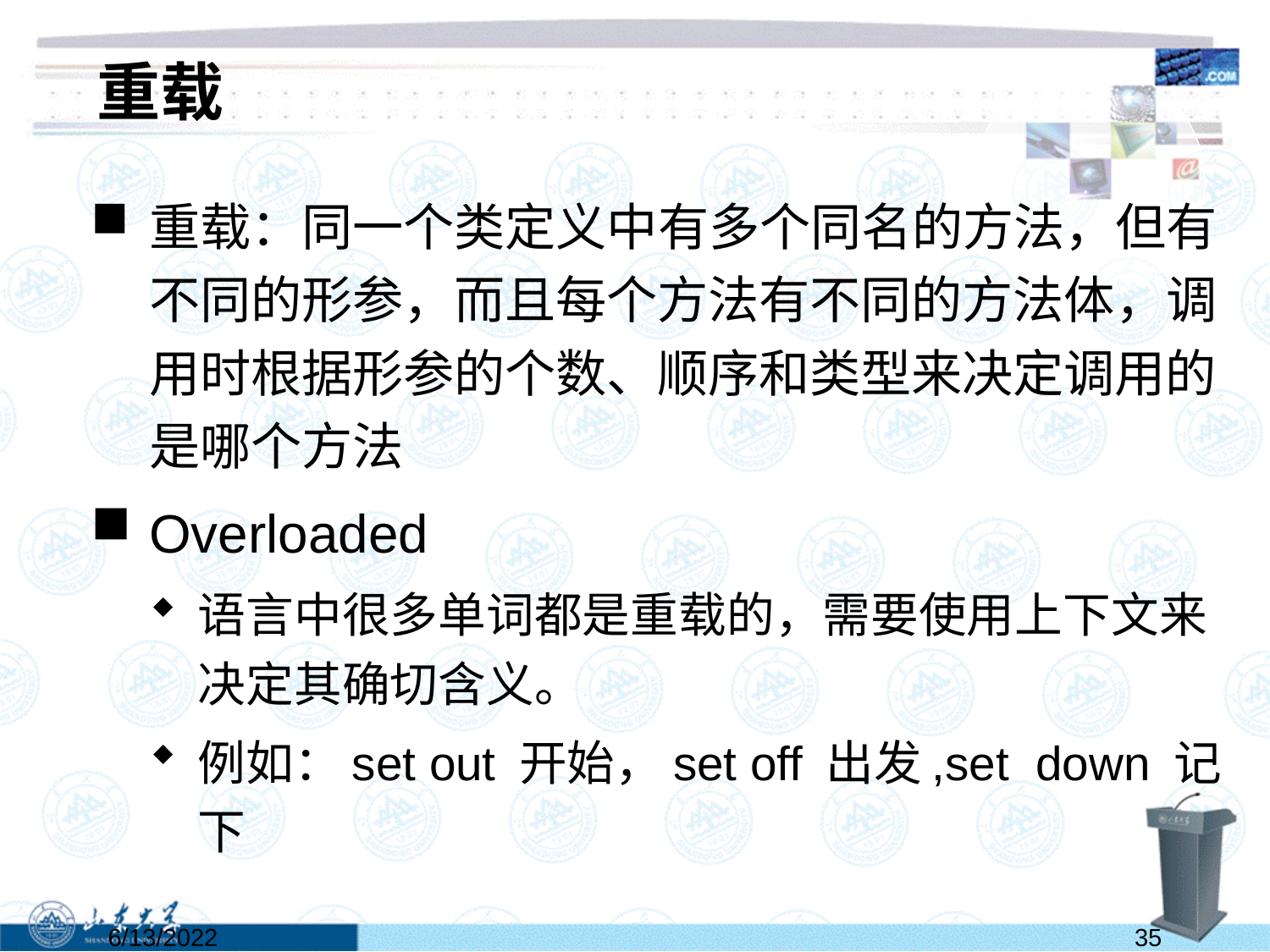

# 重载
重载：同一个类定义中有多个同名的方法，但有不同的形参，而且每个方法有不同的方法体，调用时根据形参的个数、顺序和类型来决定调用的是哪个方法
Overloaded
语言中很多单词都是重载的，需要使用上下文来决定其确切含义。
例如：set out 开始，set off 出发,set  down 记下

6/13/2022
35